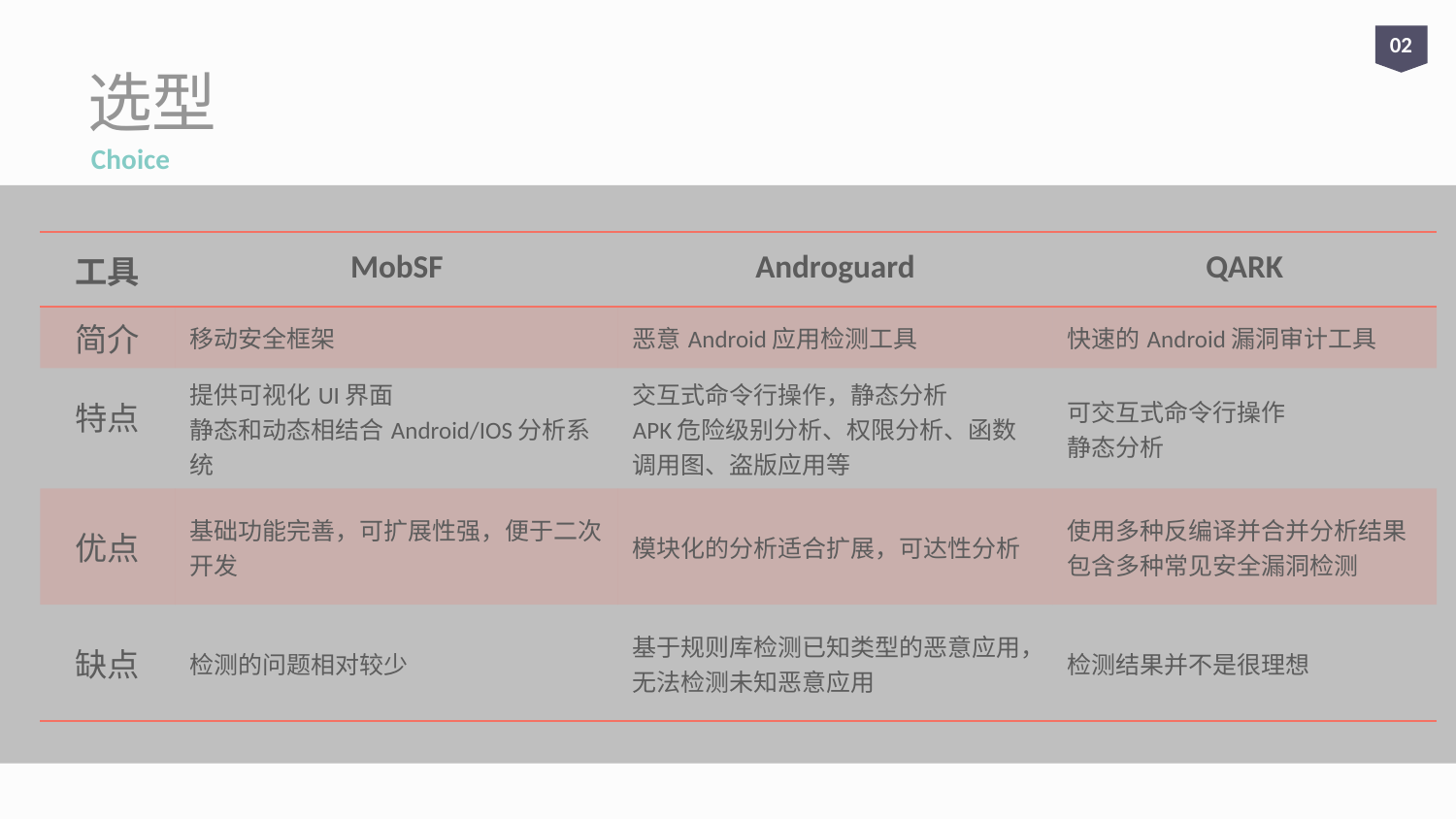

02
选型
Choice

| 工具 | MobSF | Androguard | QARK |
| --- | --- | --- | --- |
| 简介 | 移动安全框架 | 恶意Android应用检测工具 | 快速的Android漏洞审计工具 |
| 特点 | 提供可视化UI界面 静态和动态相结合Android/IOS分析系统 | 交互式命令行操作，静态分析 APK危险级别分析、权限分析、函数调用图、盗版应用等 | 可交互式命令行操作 静态分析 |
| 优点 | 基础功能完善，可扩展性强，便于二次开发 | 模块化的分析适合扩展，可达性分析 | 使用多种反编译并合并分析结果包含多种常见安全漏洞检测 |
| 缺点 | 检测的问题相对较少 | 基于规则库检测已知类型的恶意应用，无法检测未知恶意应用 | 检测结果并不是很理想 |